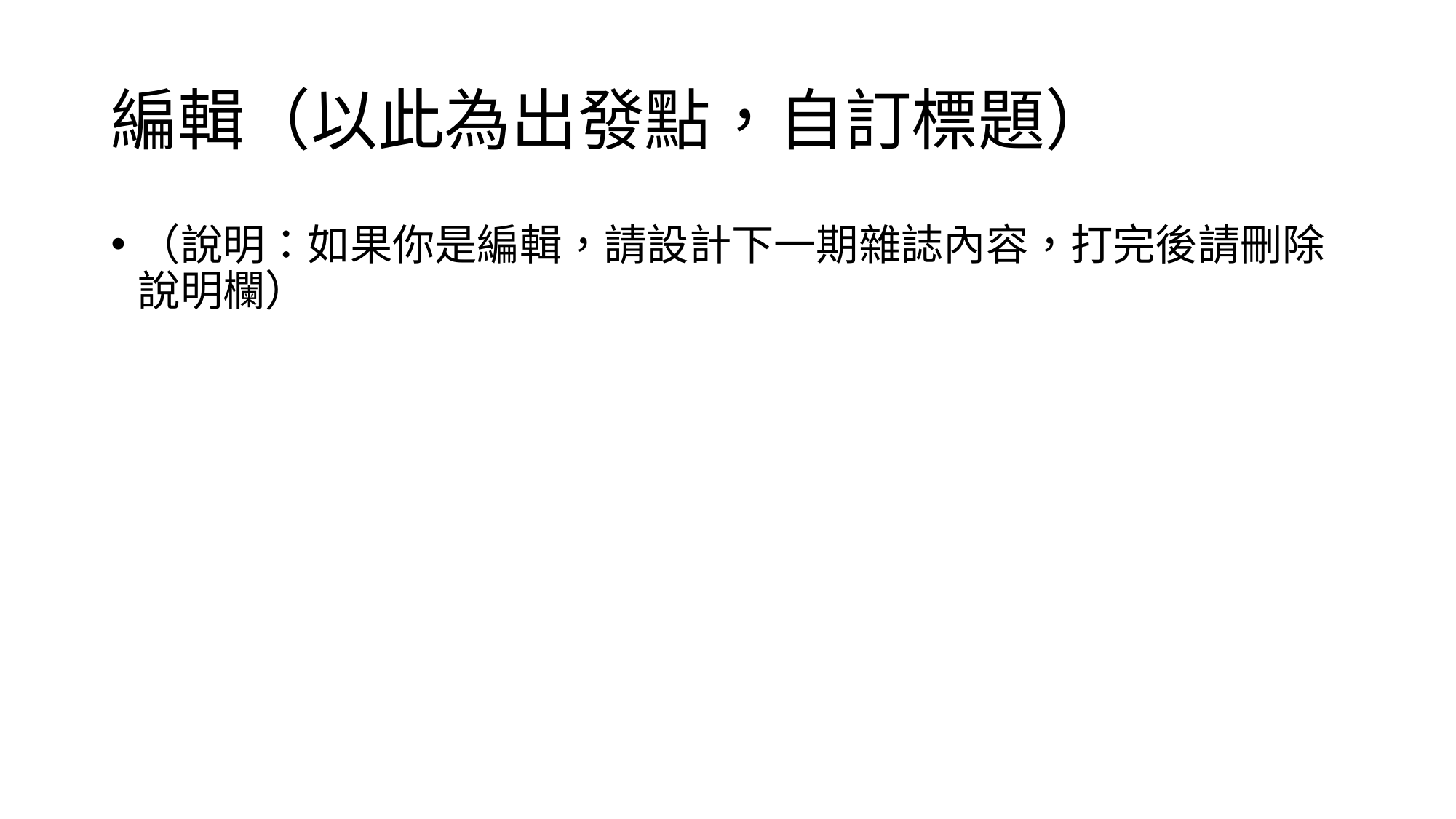

# 編輯（以此為出發點，自訂標題）
（說明：如果你是編輯，請設計下一期雜誌內容，打完後請刪除說明欄）